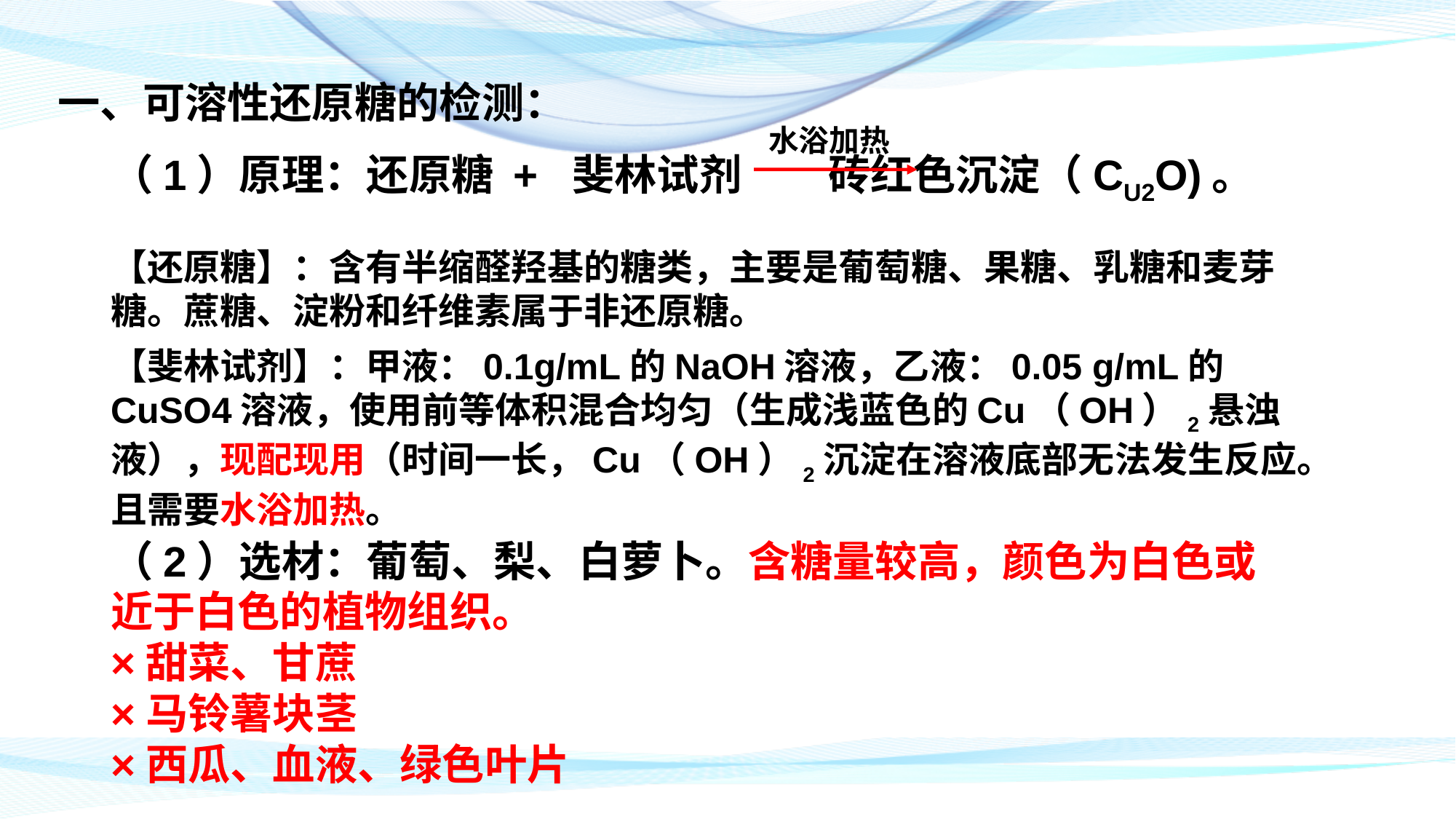

一、可溶性还原糖的检测：
水浴加热
（1）原理：还原糖 +  斐林试剂         砖红色沉淀（CU2O)。

【还原糖】：含有半缩醛羟基的糖类，主要是葡萄糖、果糖、乳糖和麦芽糖。蔗糖、淀粉和纤维素属于非还原糖。
【斐林试剂】：甲液：0.1g/mL的NaOH溶液，乙液：0.05 g/mL的CuSO4溶液，使用前等体积混合均匀（生成浅蓝色的Cu（OH）2悬浊液），现配现用（时间一长，Cu（OH）2沉淀在溶液底部无法发生反应。且需要水浴加热。
（2）选材：葡萄、梨、白萝卜。含糖量较高，颜色为白色或近于白色的植物组织。
×甜菜、甘蔗
×马铃薯块茎
×西瓜、血液、绿色叶片